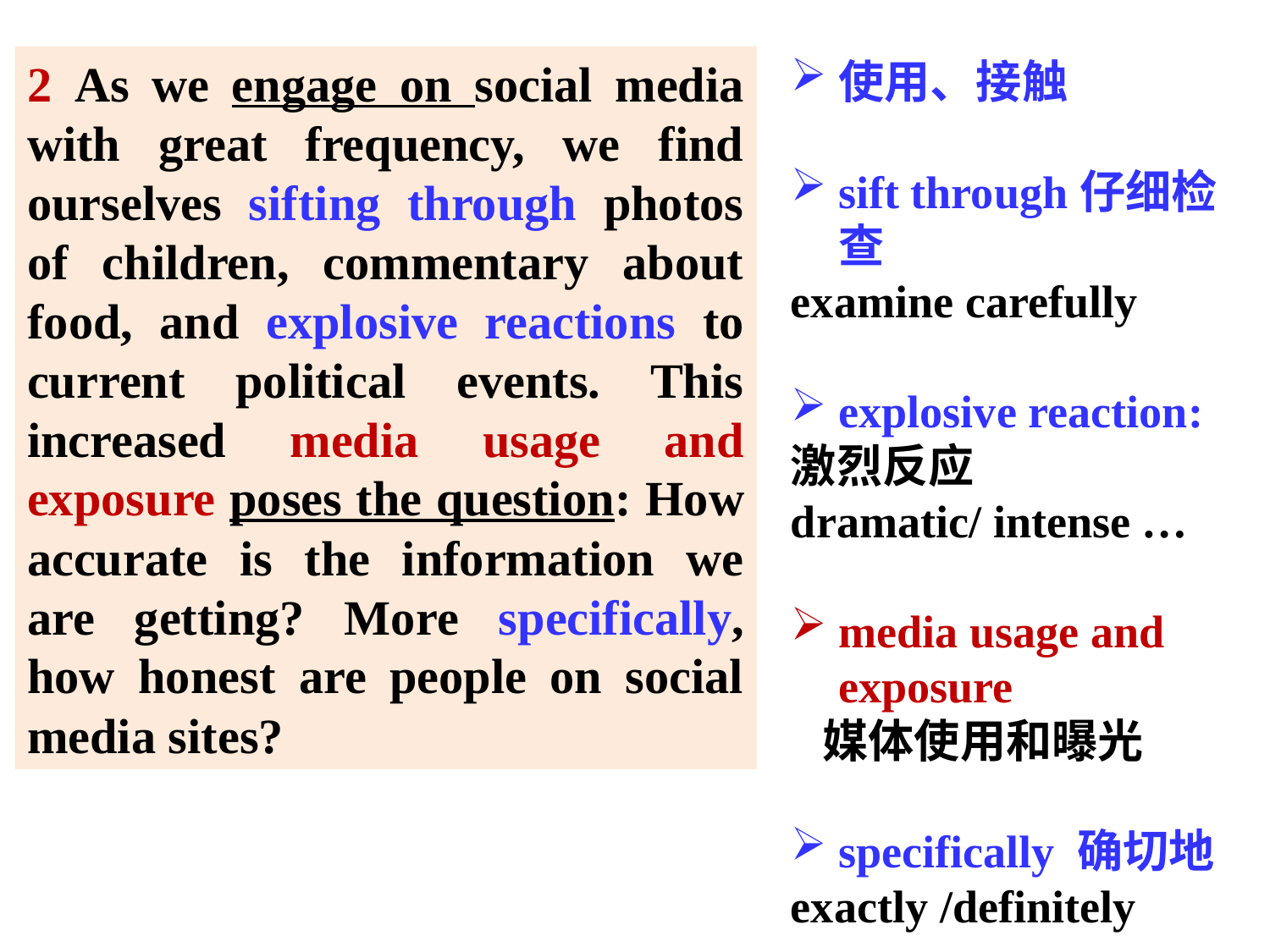

2 As we engage on social media with great frequency, we find ourselves sifting through photos of children, commentary about food, and explosive reactions to current political events. This increased media usage and exposure poses the question: How accurate is the information we are getting? More specifically, how honest are people on social media sites?
使用、接触

sift through仔细检查
examine carefully

explosive reaction:
激烈反应
dramatic/ intense …

media usage and exposure
  媒体使用和曝光

specifically 确切地
exactly /definitely